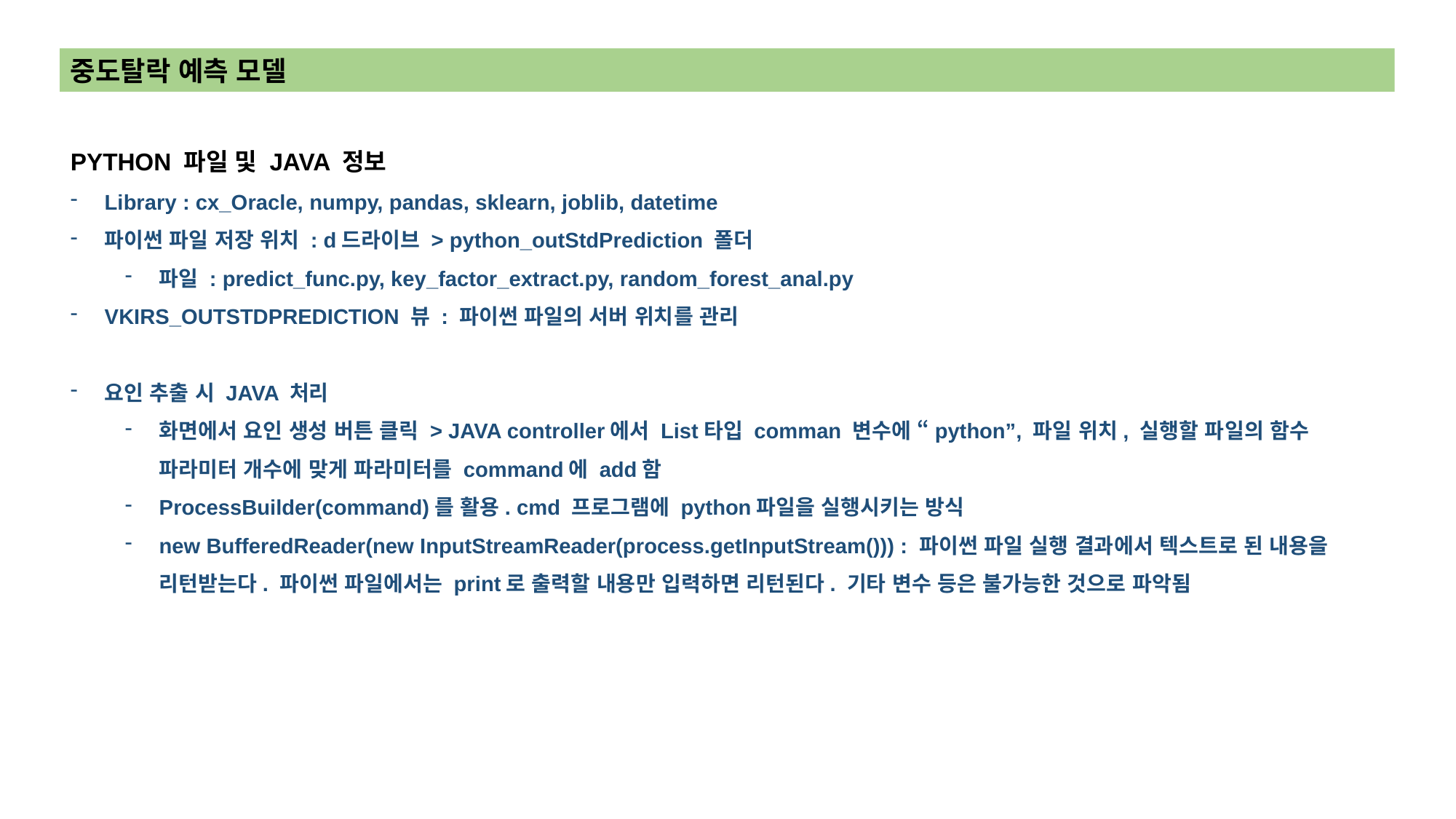

중도탈락 예측 모델
PYTHON 파일 및 JAVA 정보
Library : cx_Oracle, numpy, pandas, sklearn, joblib, datetime
파이썬 파일 저장 위치 : d드라이브 > python_outStdPrediction 폴더
파일 : predict_func.py, key_factor_extract.py, random_forest_anal.py
VKIRS_OUTSTDPREDICTION 뷰 : 파이썬 파일의 서버 위치를 관리

요인 추출 시 JAVA 처리
화면에서 요인 생성 버튼 클릭 > JAVA controller에서 List타입 comman 변수에 “python”, 파일 위치, 실행할 파일의 함수 파라미터 개수에 맞게 파라미터를 command에 add함
ProcessBuilder(command)를 활용. cmd 프로그램에 python파일을 실행시키는 방식
new BufferedReader(new InputStreamReader(process.getInputStream())) : 파이썬 파일 실행 결과에서 텍스트로 된 내용을 리턴받는다. 파이썬 파일에서는 print로 출력할 내용만 입력하면 리턴된다. 기타 변수 등은 불가능한 것으로 파악됨